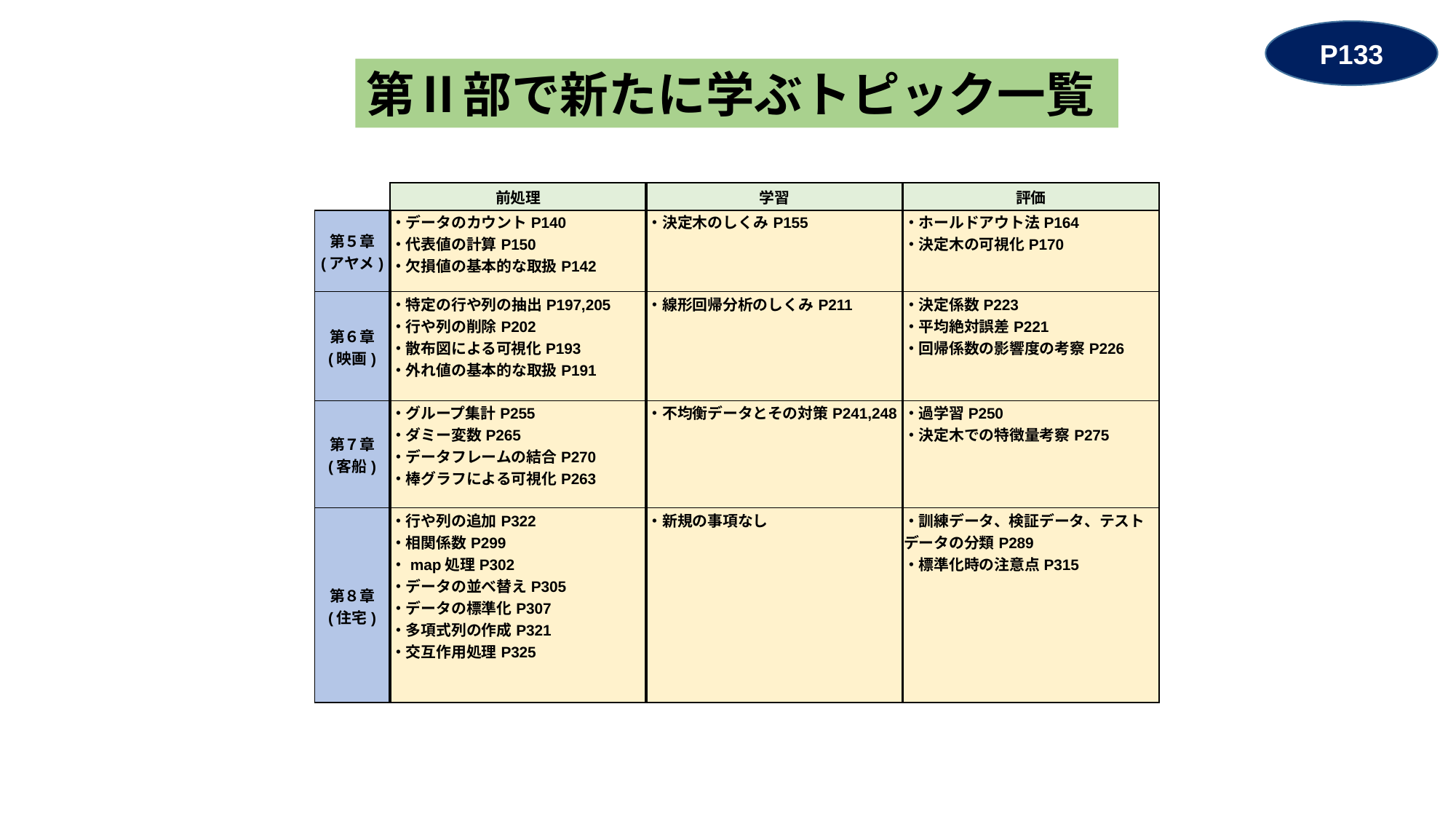

P133
第Ⅱ部で新たに学ぶトピック一覧
|  | 前処理 | 学習 | 評価 |
| --- | --- | --- | --- |
| 第５章 (アヤメ) | ・データのカウントP140 ・代表値の計算P150 ・欠損値の基本的な取扱P142 | ・決定木のしくみP155 | ・ホールドアウト法P164 ・決定木の可視化P170 |
| 第６章 (映画) | ・特定の行や列の抽出P197,205 ・行や列の削除P202 ・散布図による可視化P193 ・外れ値の基本的な取扱P191 | ・線形回帰分析のしくみP211 | ・決定係数P223 ・平均絶対誤差P221 ・回帰係数の影響度の考察P226 |
| 第７章 (客船) | ・グループ集計P255 ・ダミー変数P265 ・データフレームの結合P270 ・棒グラフによる可視化P263 | ・不均衡データとその対策P241,248 | ・過学習P250 ・決定木での特徴量考察P275 |
| 第８章 (住宅) | ・行や列の追加P322 ・相関係数P299 ・map処理P302 ・データの並べ替えP305 ・データの標準化P307 ・多項式列の作成P321 ・交互作用処理P325 | ・新規の事項なし | ・訓練データ、検証データ、テストデータの分類P289 ・標準化時の注意点P315 |